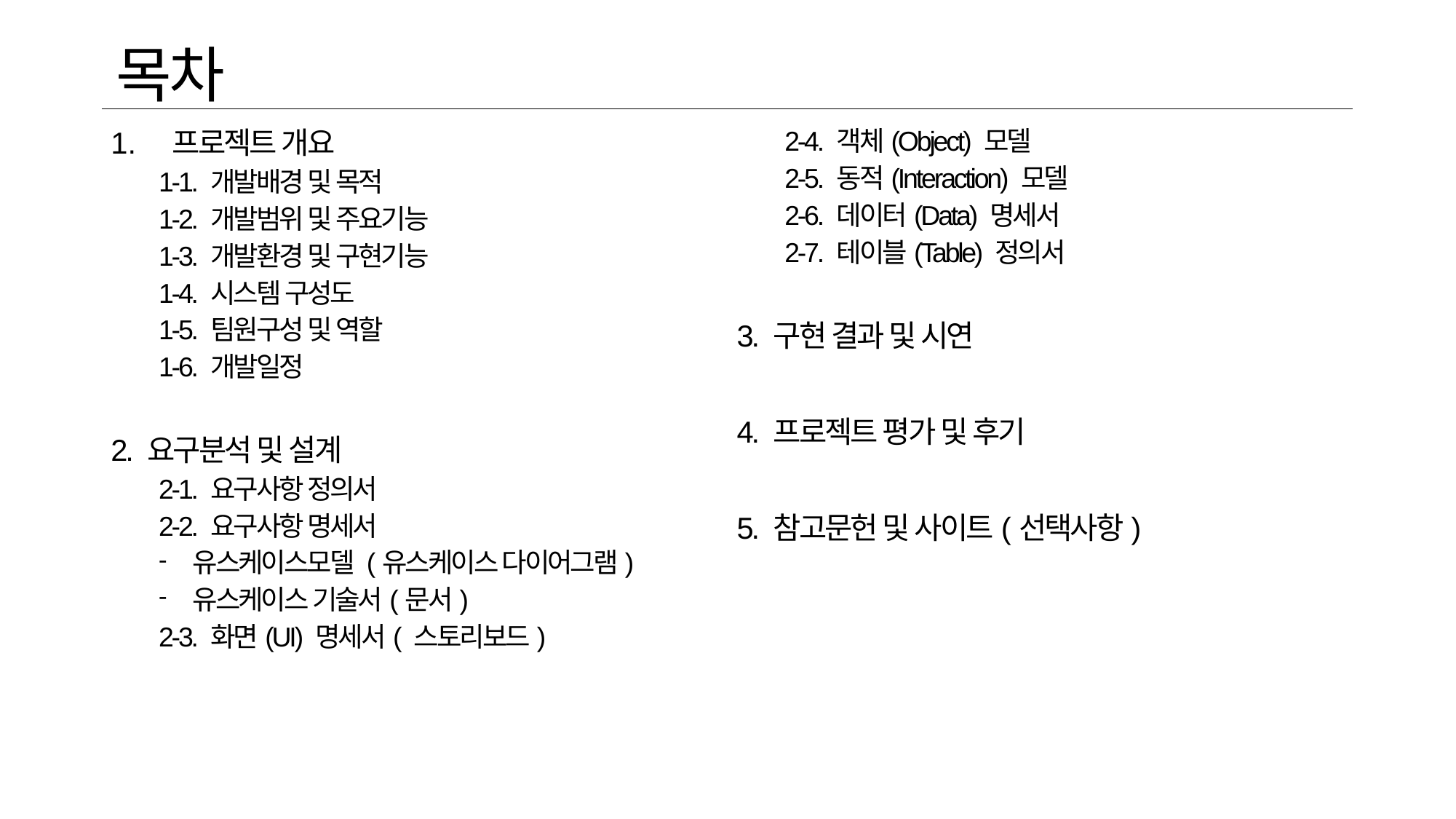

# 목차
프로젝트 개요
1-1. 개발배경 및 목적
1-2. 개발범위 및 주요기능
1-3. 개발환경 및 구현기능
1-4. 시스템 구성도
1-5. 팀원구성 및 역할
1-6. 개발일정

2. 요구분석 및 설계
2-1. 요구사항 정의서
2-2. 요구사항 명세서
유스케이스모델 (유스케이스 다이어그램)
유스케이스 기술서(문서)
2-3. 화면(UI) 명세서( 스토리보드)
2-4. 객체(Object) 모델
2-5. 동적(Interaction) 모델
2-6. 데이터(Data) 명세서
2-7. 테이블(Table) 정의서

3. 구현 결과 및 시연

4. 프로젝트 평가 및 후기

5. 참고문헌 및 사이트(선택사항)